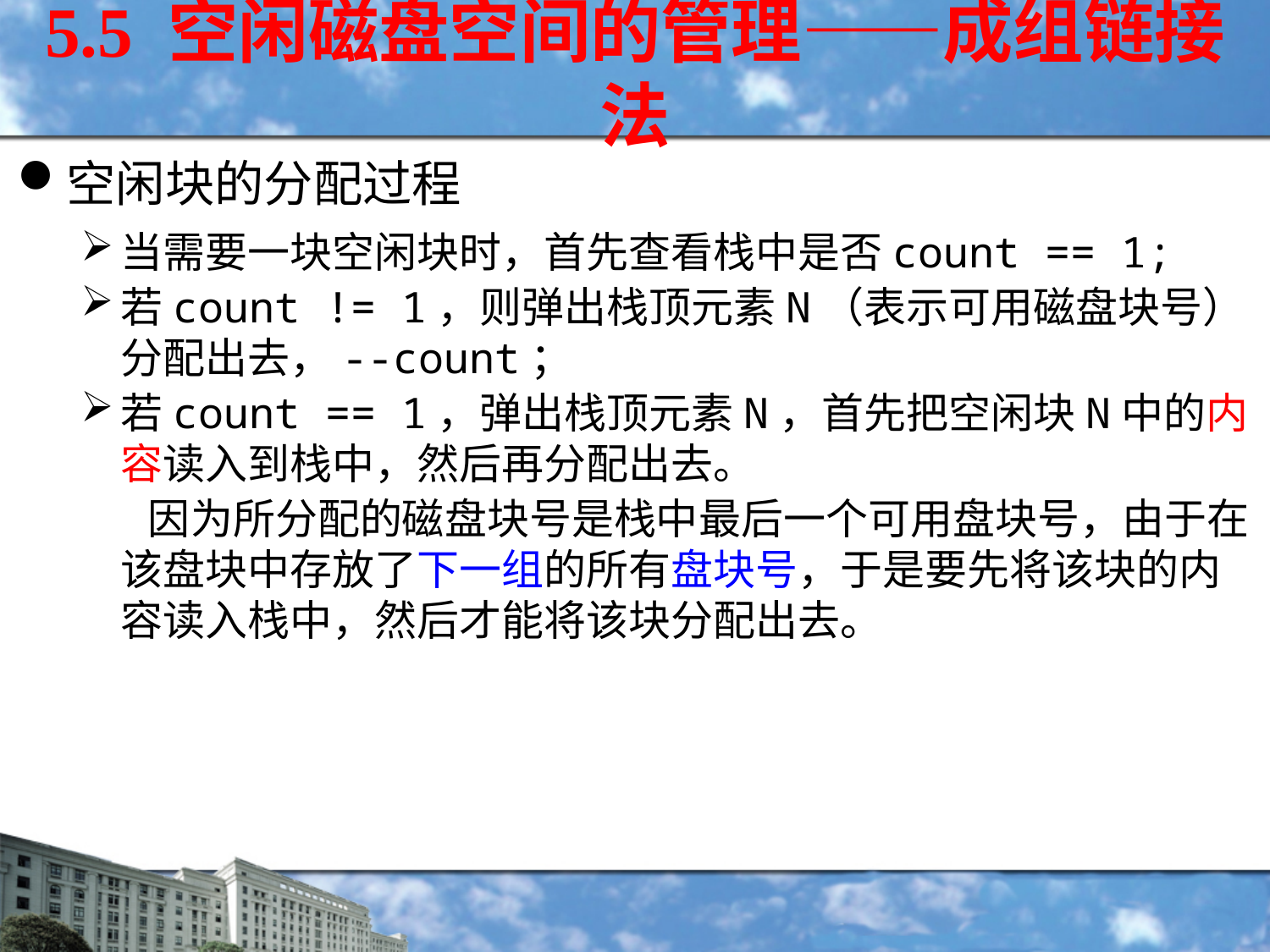

5.5 空闲磁盘空间的管理——成组链接法
空闲块的分配过程
当需要一块空闲块时，首先查看栈中是否count == 1;
若count != 1，则弹出栈顶元素N（表示可用磁盘块号）分配出去，--count；
若count == 1，弹出栈顶元素N，首先把空闲块N中的内容读入到栈中，然后再分配出去。
      因为所分配的磁盘块号是栈中最后一个可用盘块号，由于在该盘块中存放了下一组的所有盘块号，于是要先将该块的内容读入栈中，然后才能将该块分配出去。